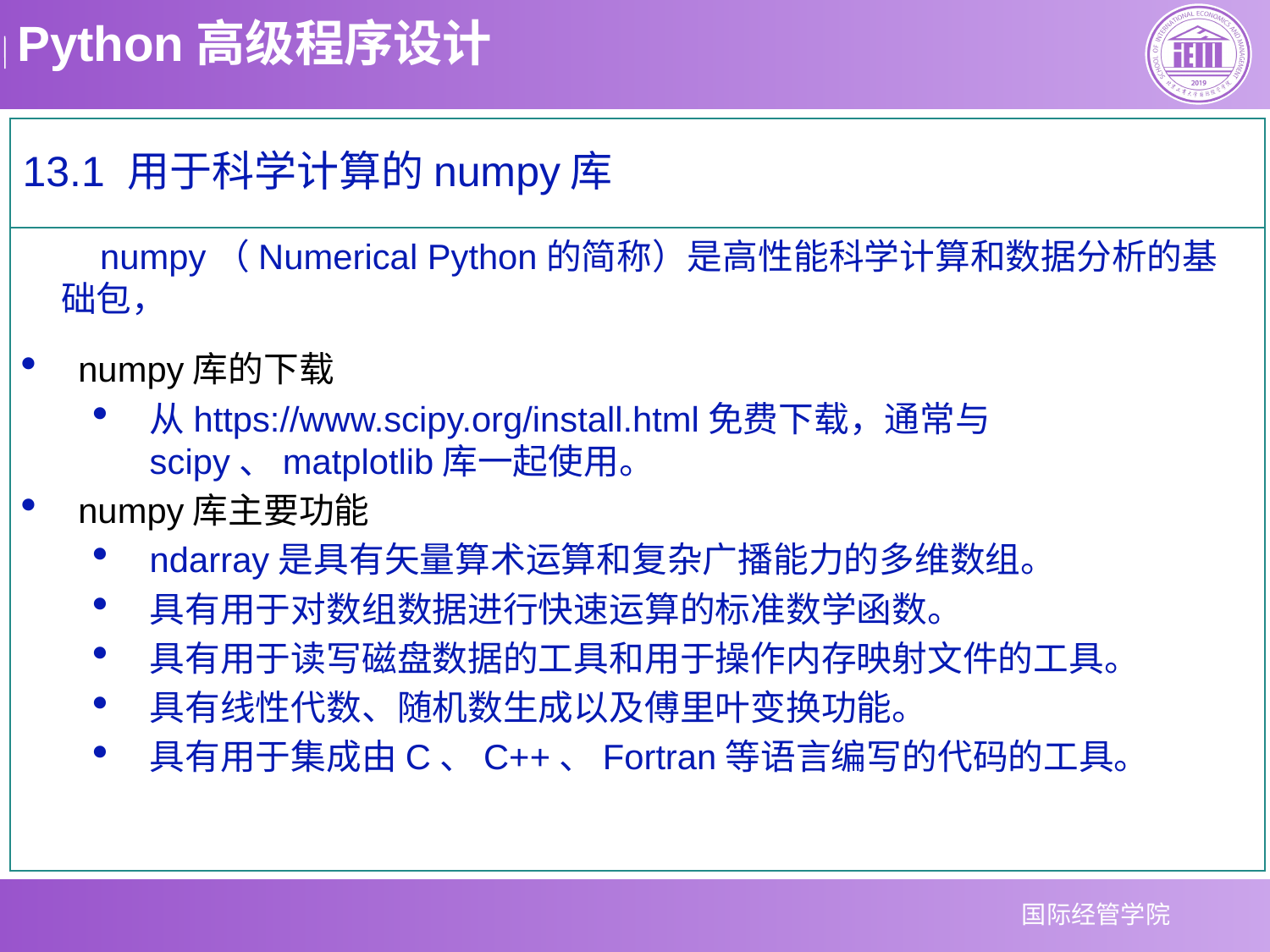

13.1 用于科学计算的numpy库
    numpy（Numerical Python的简称）是高性能科学计算和数据分析的基础包，
numpy库的下载
从https://www.scipy.org/install.html免费下载，通常与scipy、matplotlib库一起使用。
numpy库主要功能
ndarray是具有矢量算术运算和复杂广播能力的多维数组。
具有用于对数组数据进行快速运算的标准数学函数。
具有用于读写磁盘数据的工具和用于操作内存映射文件的工具。
具有线性代数、随机数生成以及傅里叶变换功能。
具有用于集成由C、C++、Fortran等语言编写的代码的工具。